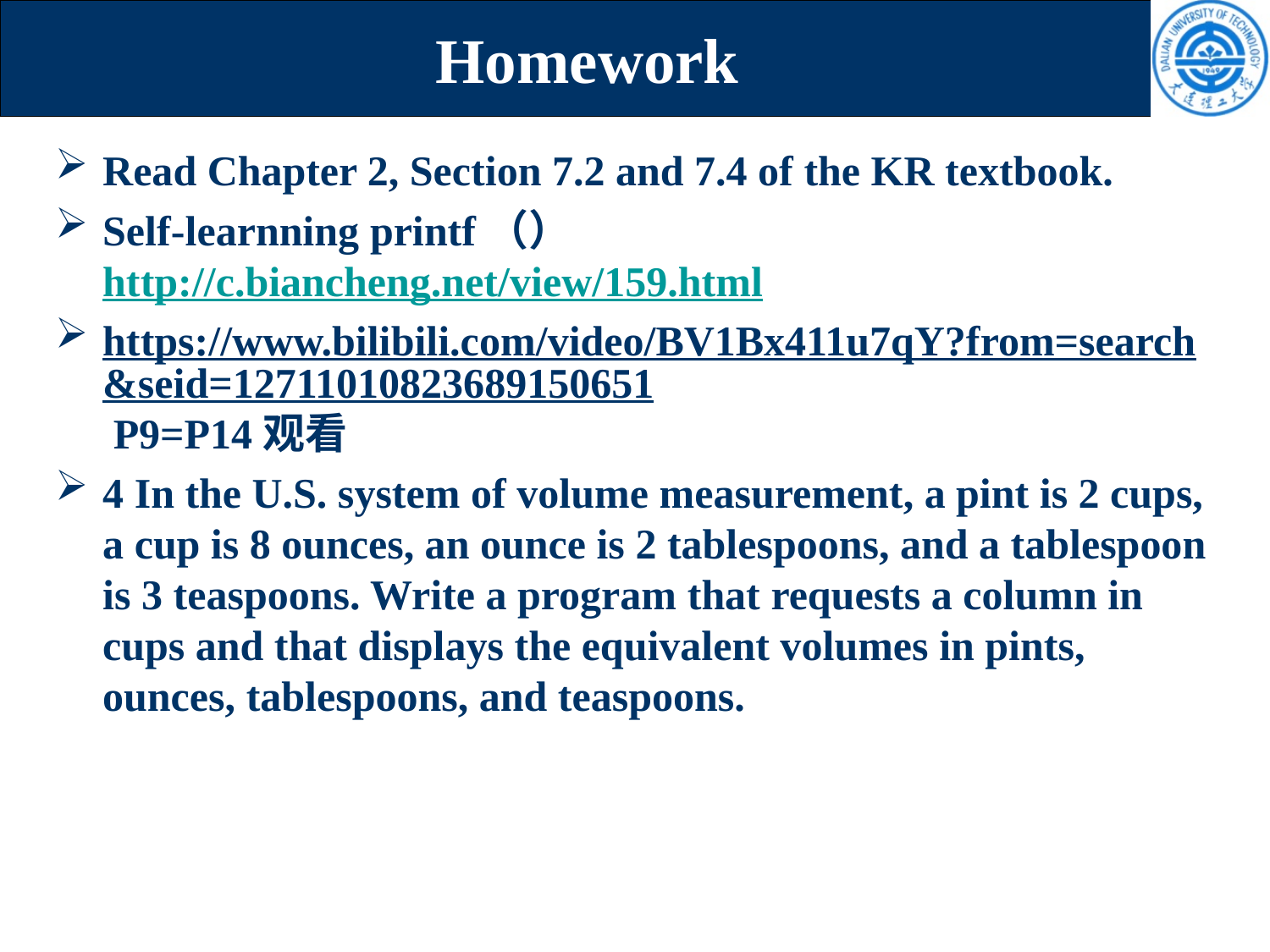

# Homework
Read Chapter 2, Section 7.2 and 7.4 of the KR textbook.
Self-learnning printf（） http://c.biancheng.net/view/159.html
https://www.bilibili.com/video/BV1Bx411u7qY?from=search&seid=12711010823689150651 P9=P14观看
4 In the U.S. system of volume measurement, a pint is 2 cups, a cup is 8 ounces, an ounce is 2 tablespoons, and a tablespoon is 3 teaspoons. Write a program that requests a column in cups and that displays the equivalent volumes in pints, ounces, tablespoons, and teaspoons.